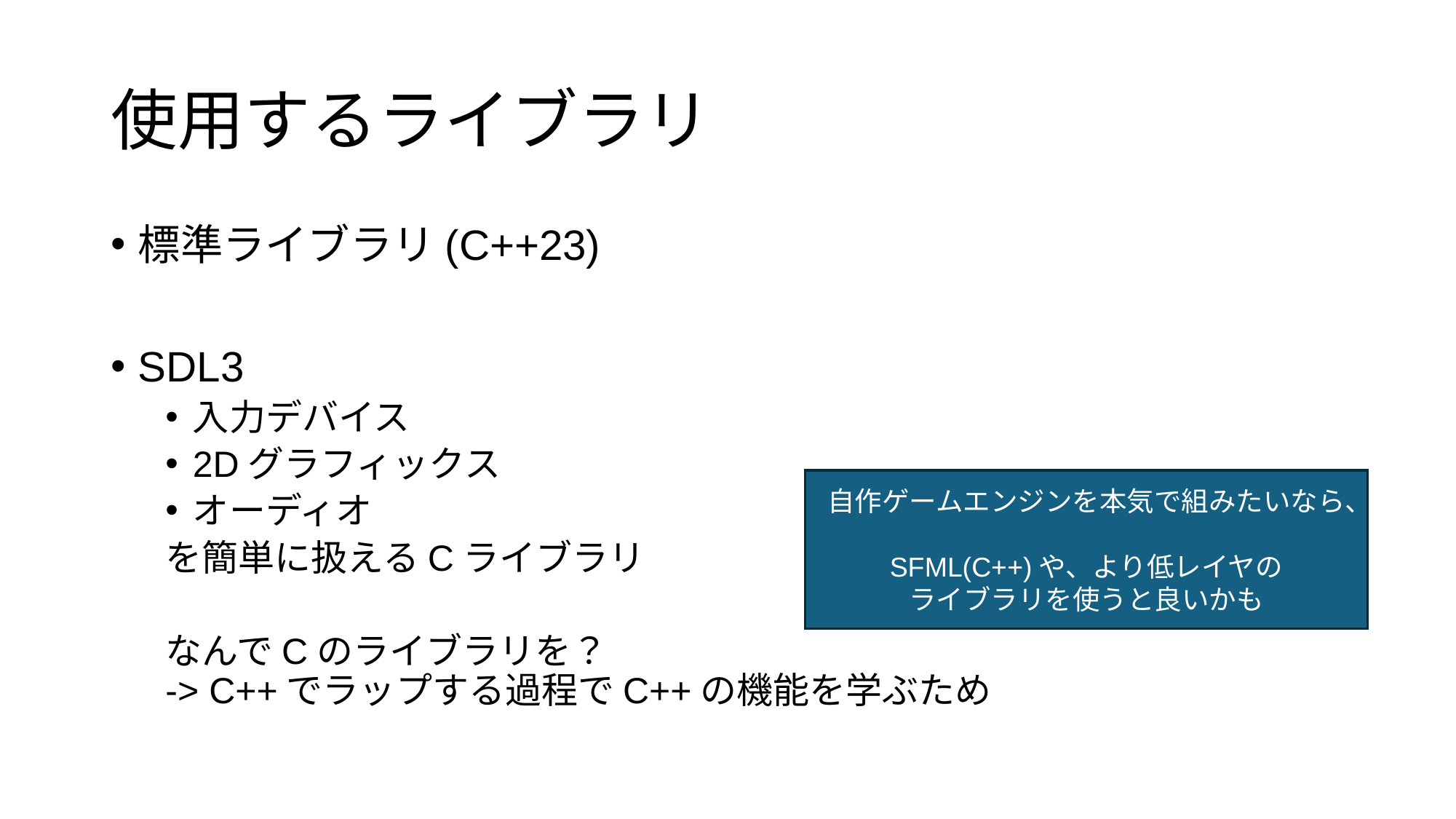

# 使用するライブラリ
標準ライブラリ(C++23)

SDL3
入力デバイス
2Dグラフィックス
オーディオ
を簡単に扱えるCライブラリ

なんでCのライブラリを？
-> C++でラップする過程でC++の機能を学ぶため
自作ゲームエンジンを本気で組みたいなら、
SFML(C++)や、より低レイヤの
ライブラリを使うと良いかも